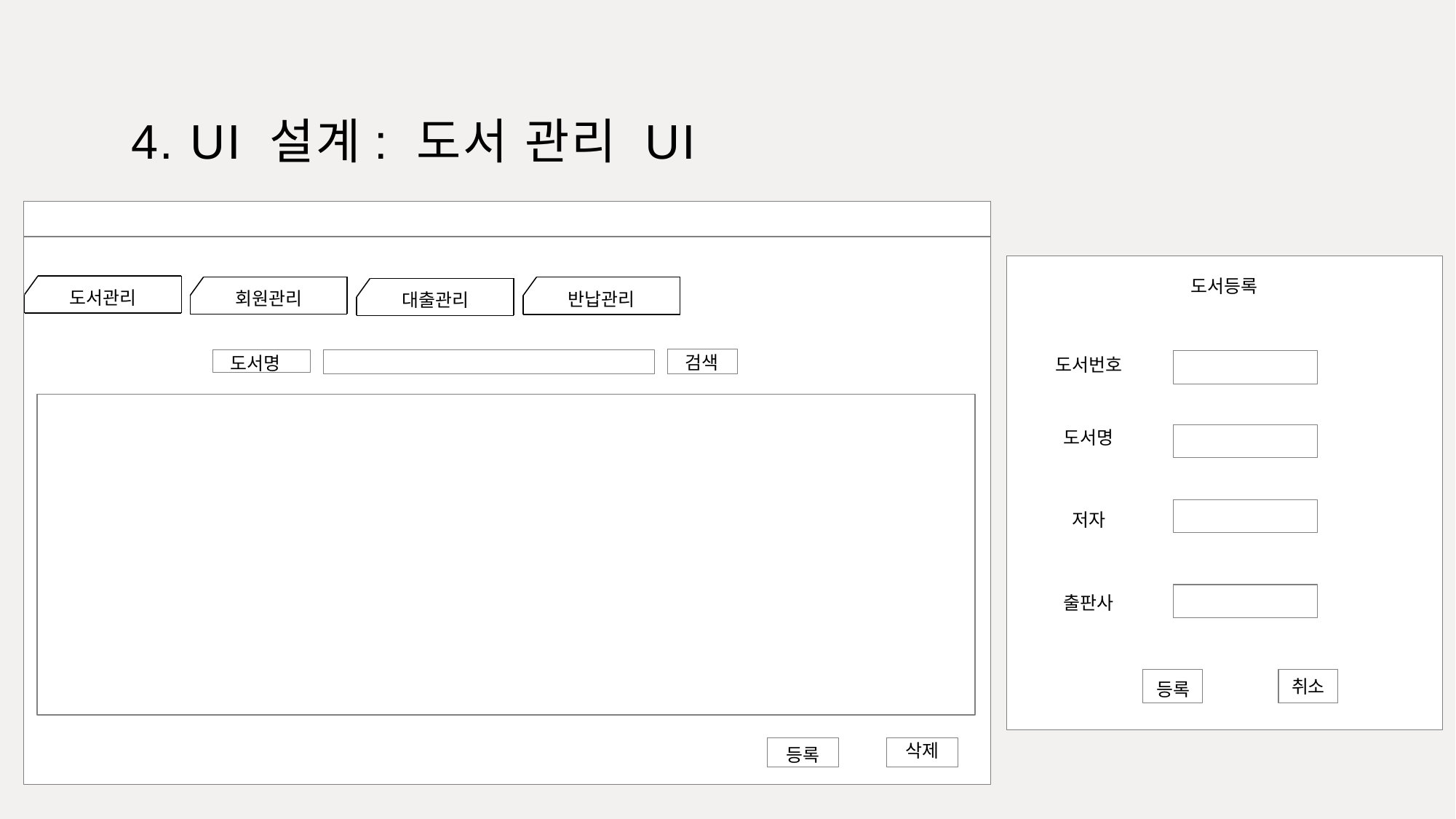

# 4. UI 설계: 도서 관리 UI

도서관리
회원관리
반납관리
대출관리
검색
도서명

삭제
등록

도서등록
도서번호

도서명

저자

출판사

취소

등록